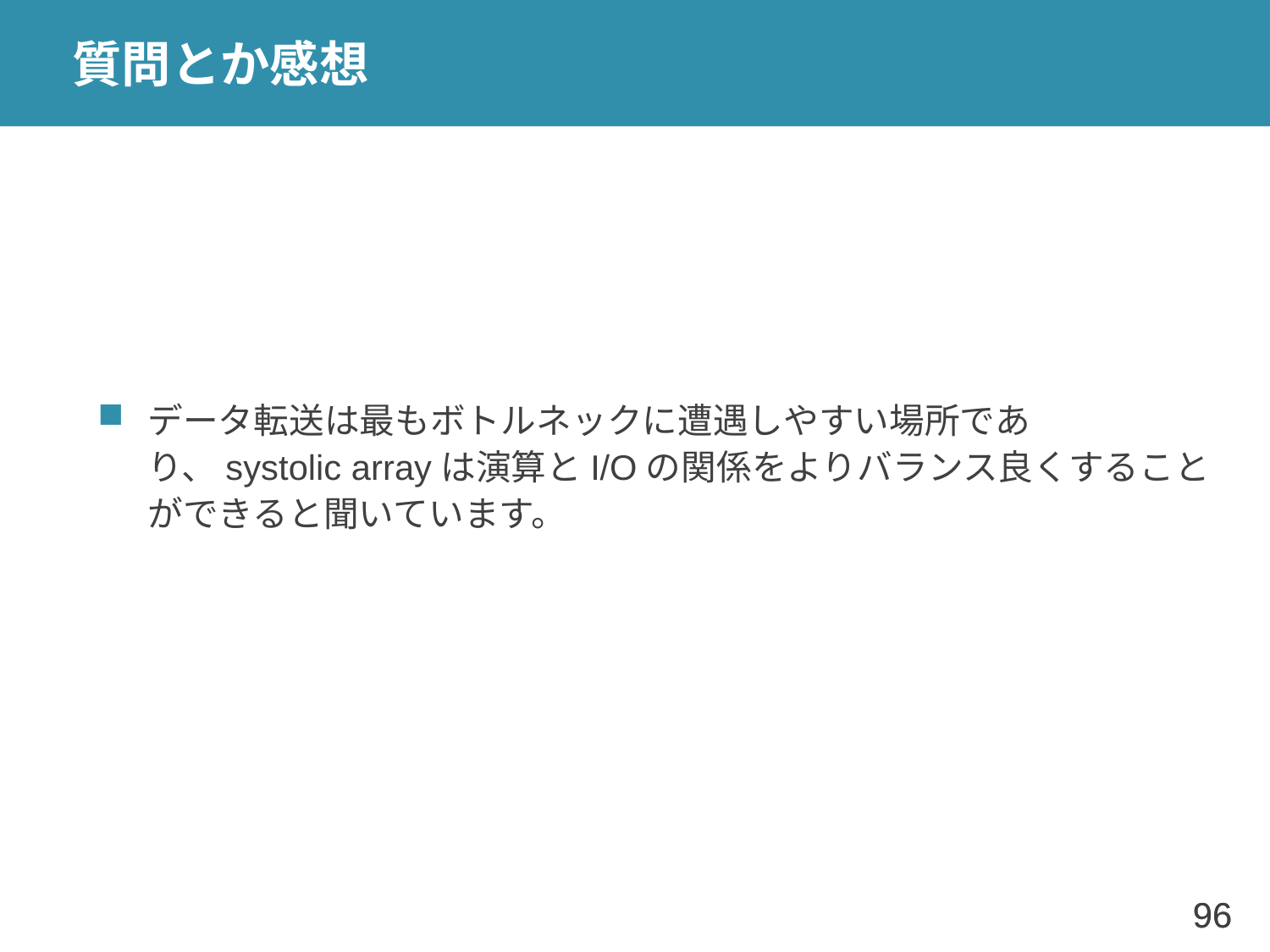

# 質問とか感想
データ転送は最もボトルネックに遭遇しやすい場所であり、systolic arrayは演算とI/Oの関係をよりバランス良くすることができると聞いています。